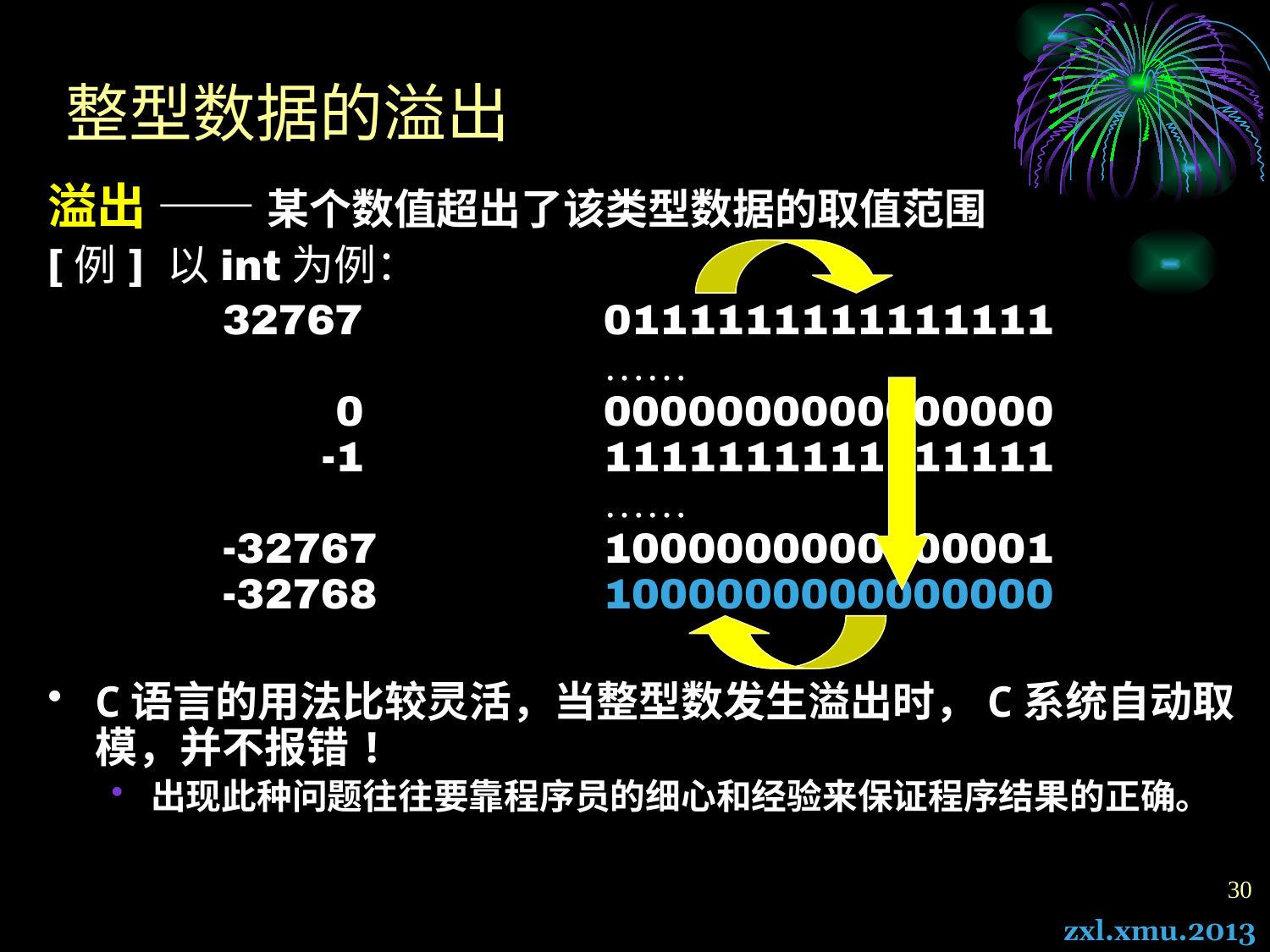

# 整型数据的溢出
溢出 —— 某个数值超出了该类型数据的取值范围
[例] 以int为例：
		32767		0111111111111111
					……
		        0		0000000000000000
		       -1		1111111111111111
					……
		-32767		1000000000000001
 		-32768		1000000000000000

C语言的用法比较灵活，当整型数发生溢出时，C系统自动取模，并不报错!
出现此种问题往往要靠程序员的细心和经验来保证程序结果的正确。

30